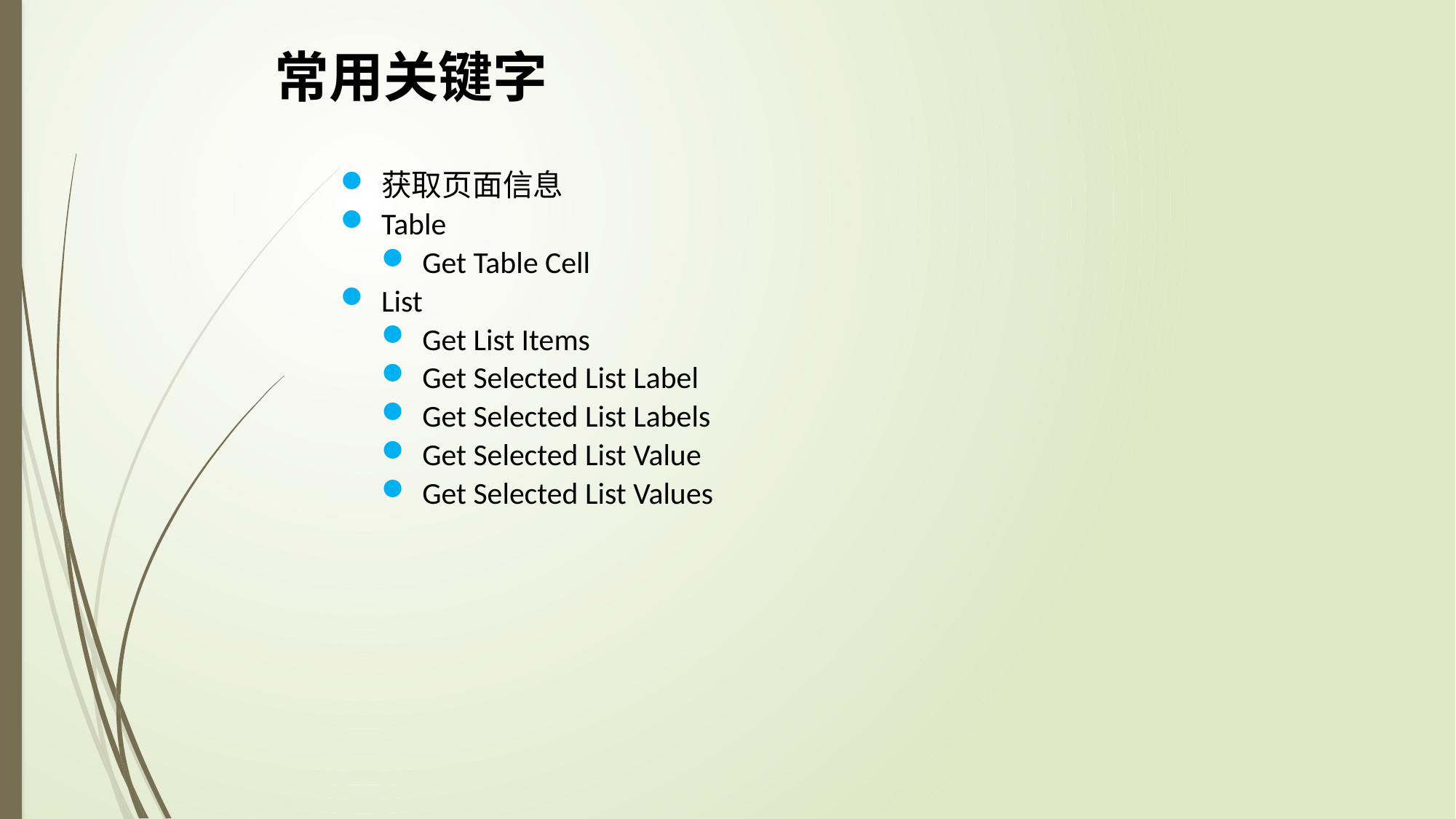

常用关键字
获取页面信息
Table
Get Table Cell
List
Get List Items
Get Selected List Label
Get Selected List Labels
Get Selected List Value
Get Selected List Values